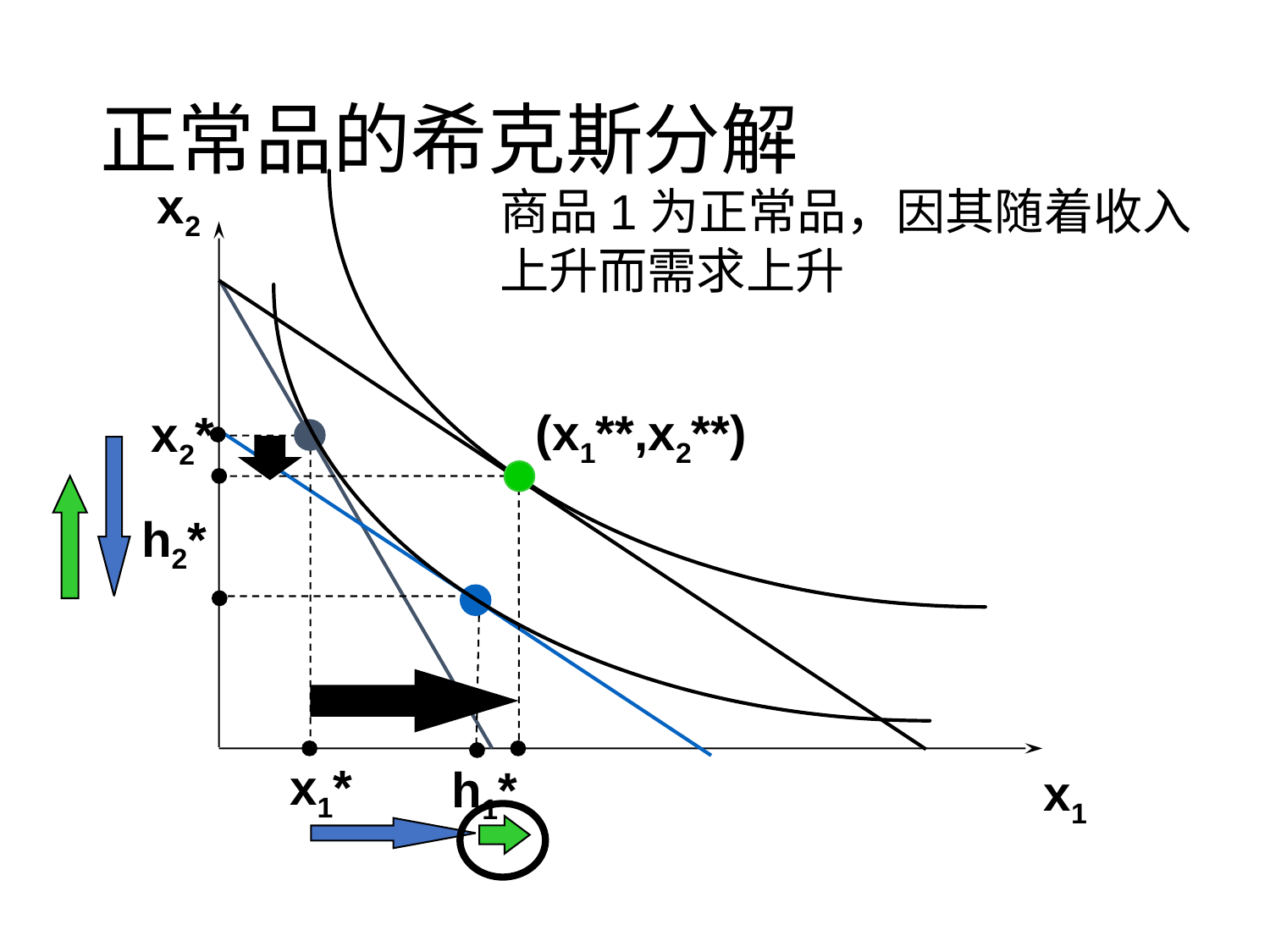

# 正常品的希克斯分解
x2

商品1为正常品，因其随着收入
上升而需求上升

(x1**,x2**)
x2*

h2*

x1*
h1*
x1